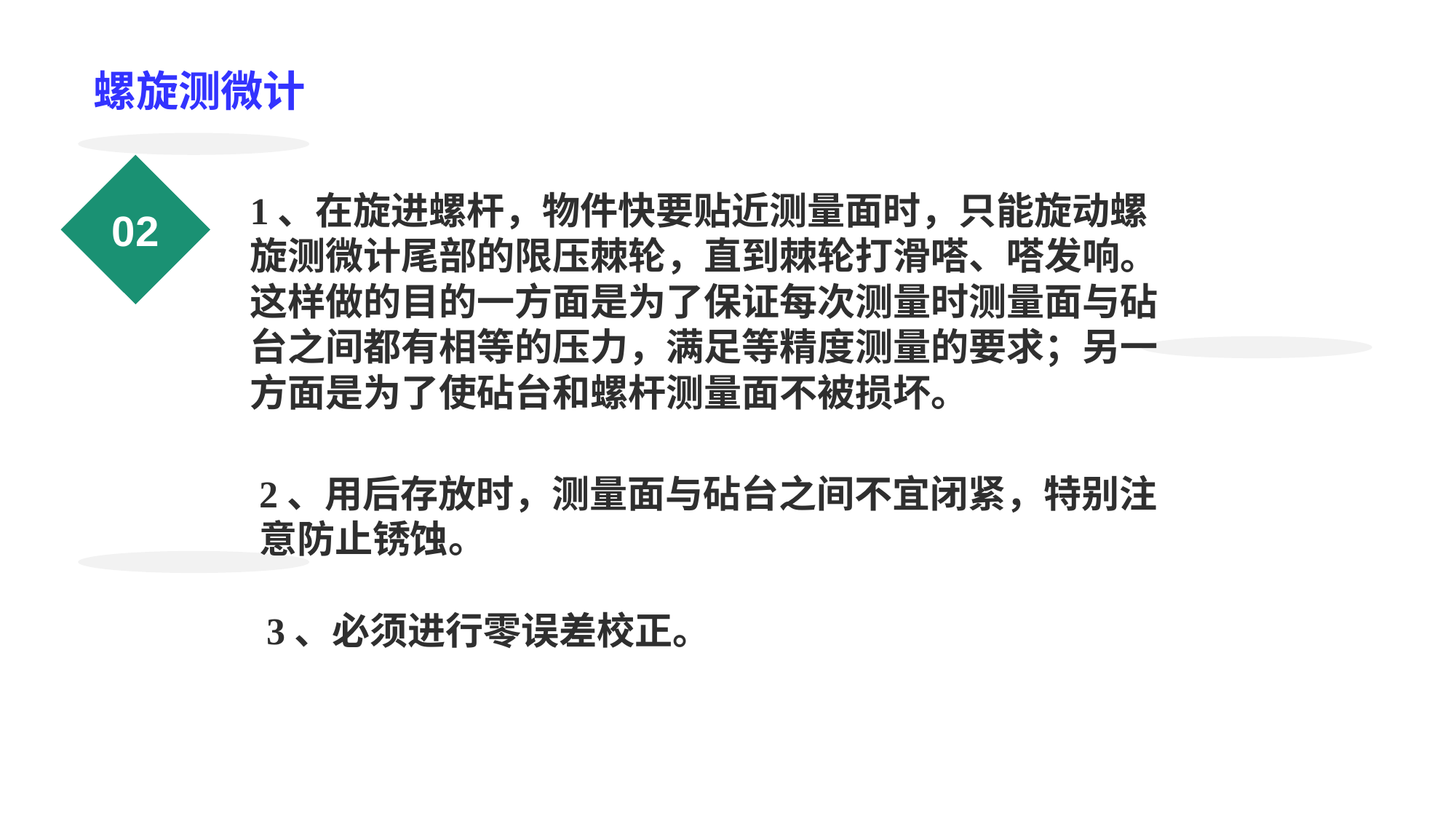

# 螺旋测微计

02

1、在旋进螺杆，物件快要贴近测量面时，只能旋动螺旋测微计尾部的限压棘轮，直到棘轮打滑嗒、嗒发响。这样做的目的一方面是为了保证每次测量时测量面与砧台之间都有相等的压力，满足等精度测量的要求；另一方面是为了使砧台和螺杆测量面不被损坏。
2、用后存放时，测量面与砧台之间不宜闭紧，特别注意防止锈蚀。
3、必须进行零误差校正。